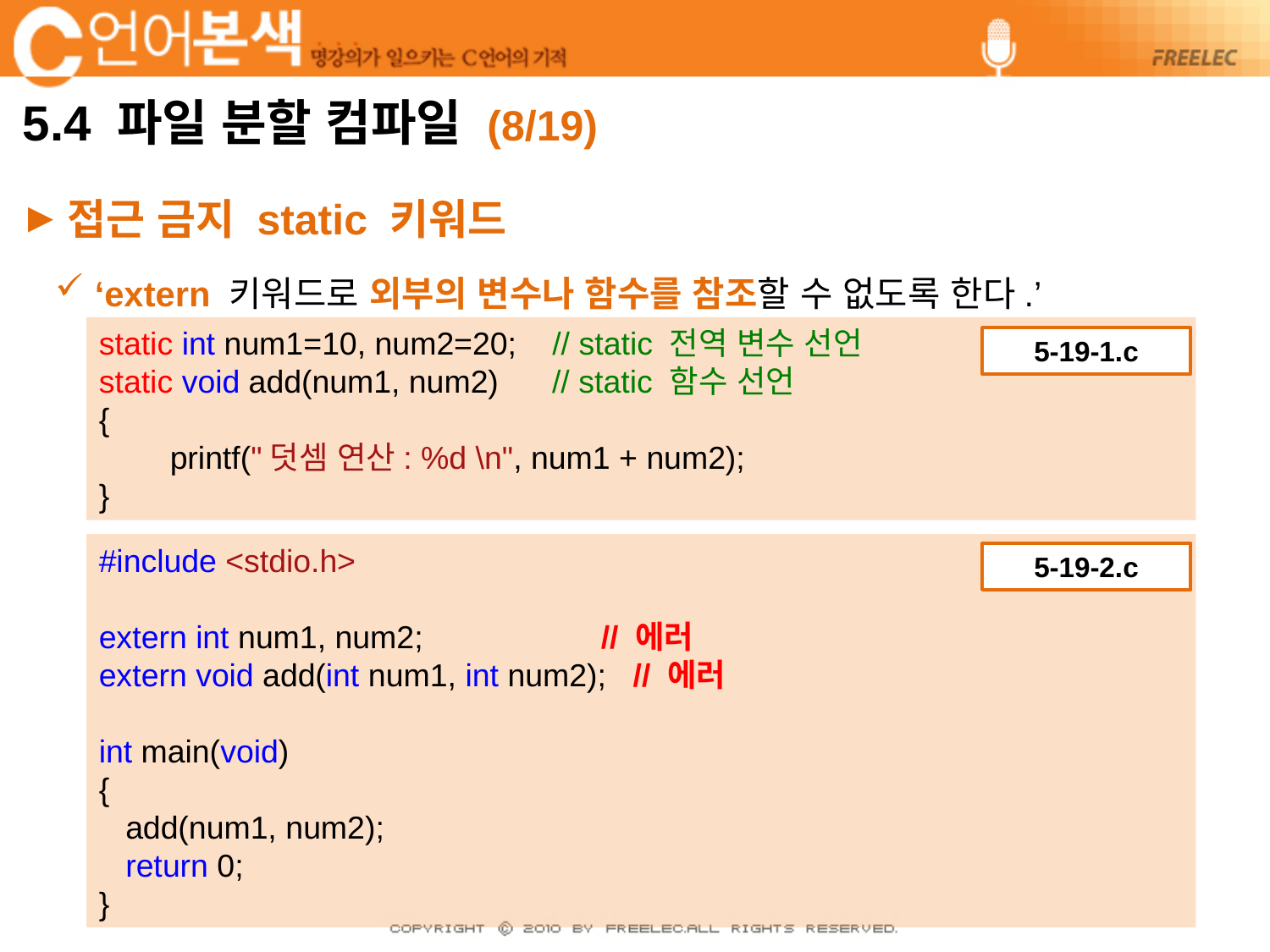

# 5.4 파일 분할 컴파일 (8/19)
접근 금지 static 키워드
‘extern 키워드로 외부의 변수나 함수를 참조할 수 없도록 한다.’

static int num1=10, num2=20;    // static 전역 변수 선언
static void add(num1, num2)      // static 함수 선언
{
        printf("덧셈 연산: %d \n", num1 + num2);
}
5-19-1.c
#include <stdio.h>

extern int num1, num2;                    // 에러
extern void add(int num1, int num2);   // 에러

int main(void)
{
   add(num1, num2);
   return 0;
}
5-19-2.c